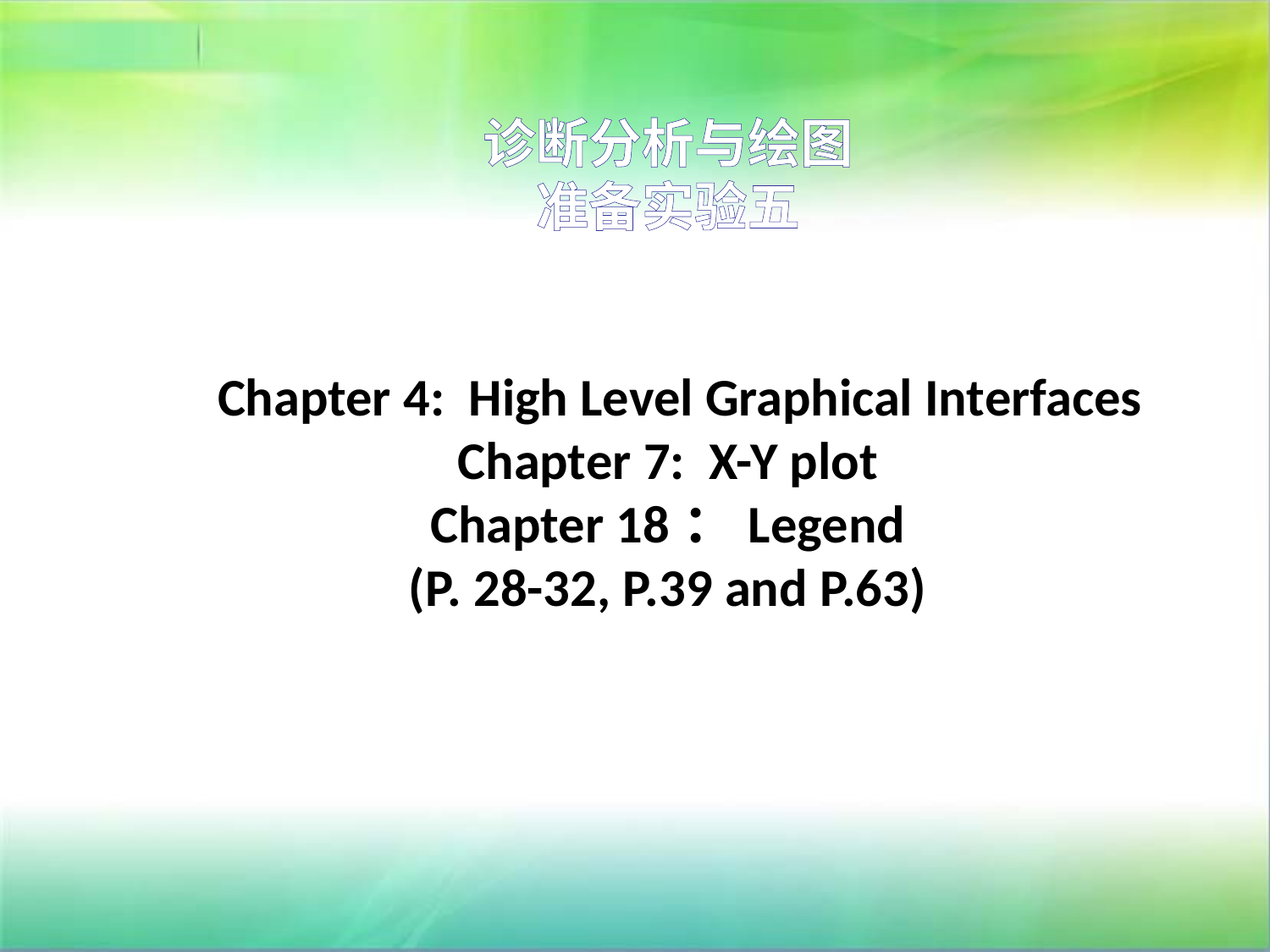

# 诊断分析与绘图 准备实验五 Chapter 4:  High Level Graphical Interfaces Chapter 7:  X-Y plot Chapter 18：Legend (P. 28-32, P.39 and P.63)